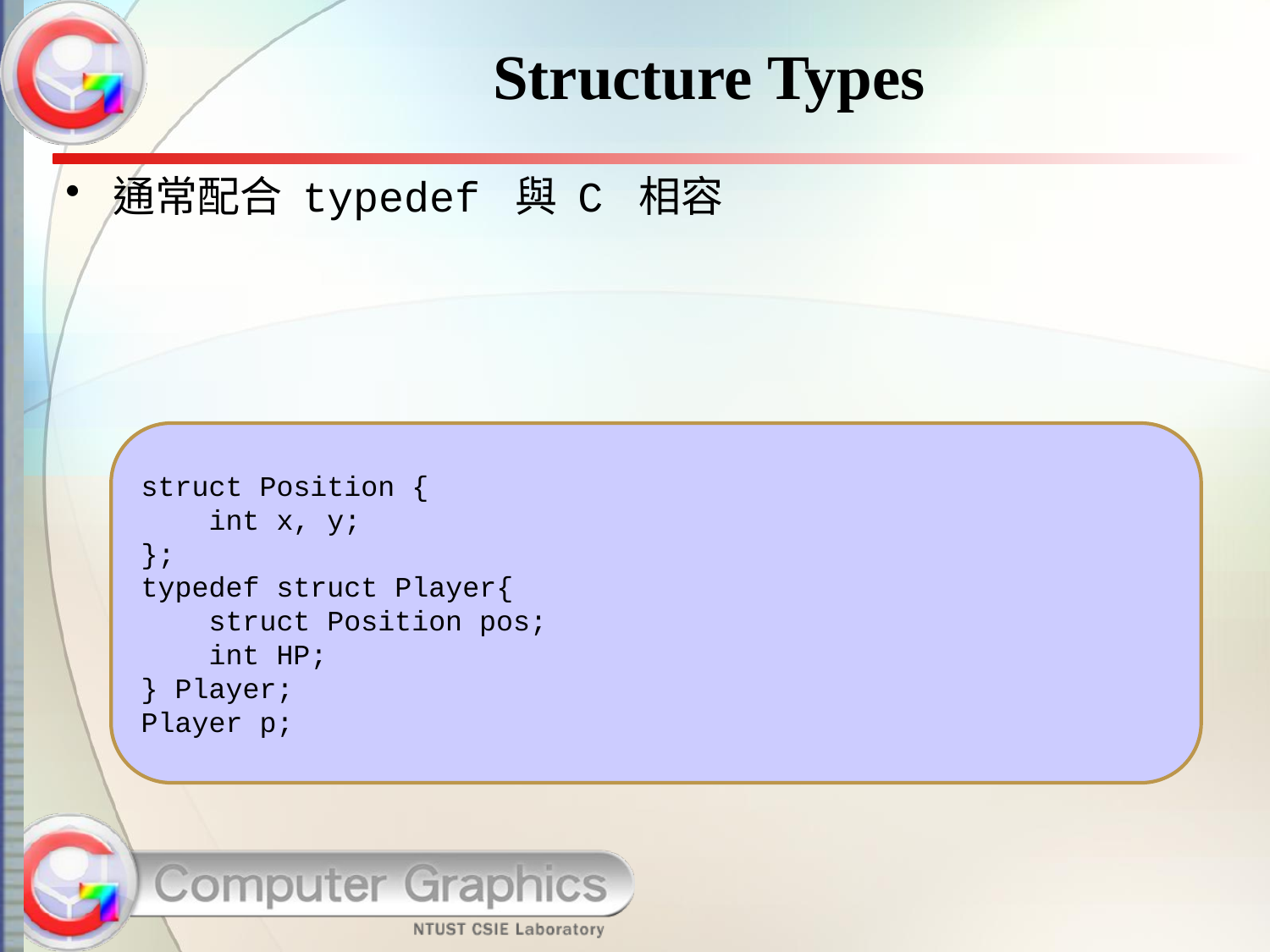

# Structure Types
通常配合 typedef 與 C 相容
struct Position {
    int x, y;
};
typedef struct Player{
    struct Position pos;
    int HP;
} Player;
Player p;